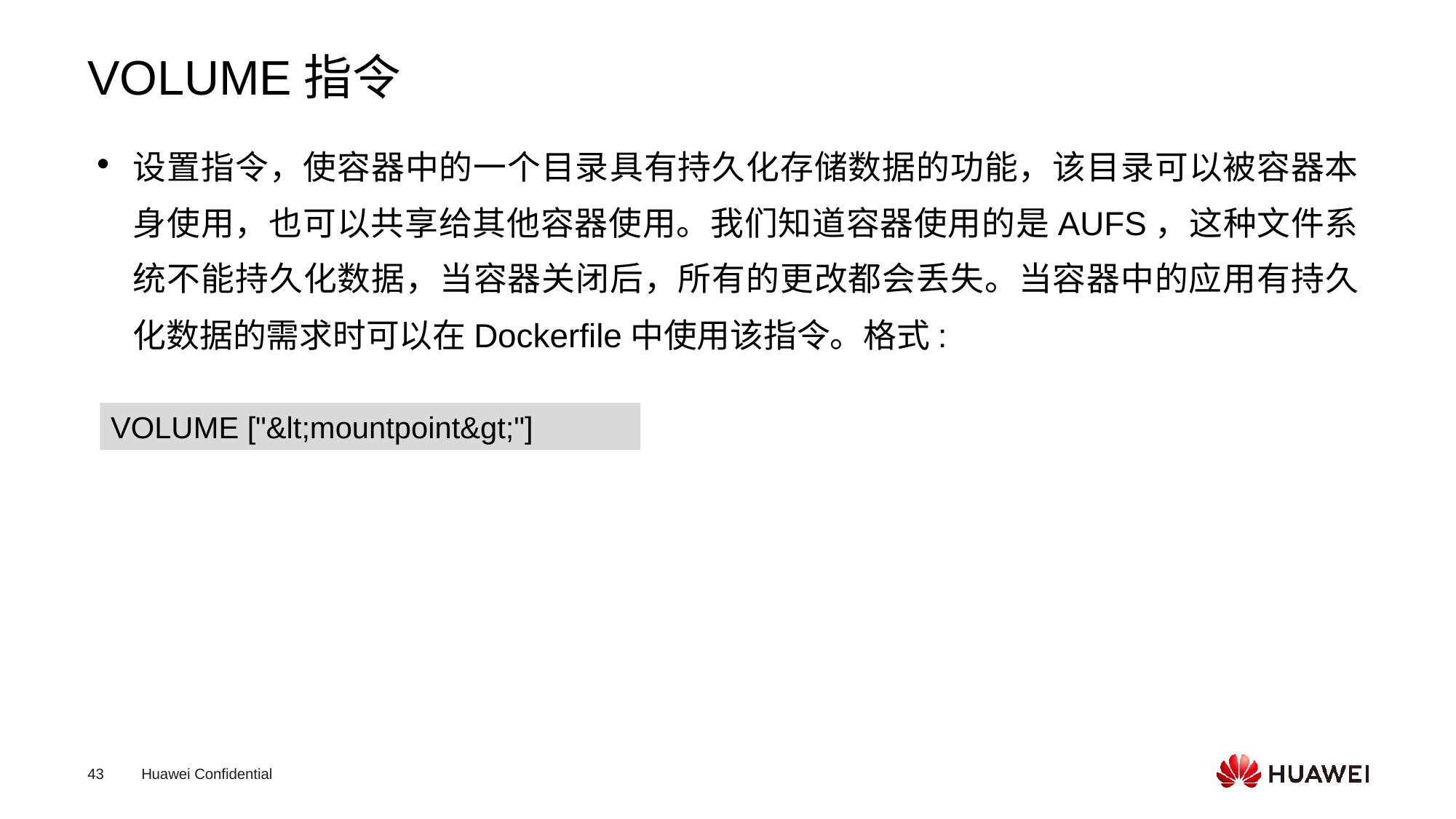

# VOLUME指令
设置指令，使容器中的一个目录具有持久化存储数据的功能，该目录可以被容器本身使用，也可以共享给其他容器使用。我们知道容器使用的是AUFS，这种文件系统不能持久化数据，当容器关闭后，所有的更改都会丢失。当容器中的应用有持久化数据的需求时可以在Dockerfile中使用该指令。格式:

VOLUME ["&lt;mountpoint&gt;"]